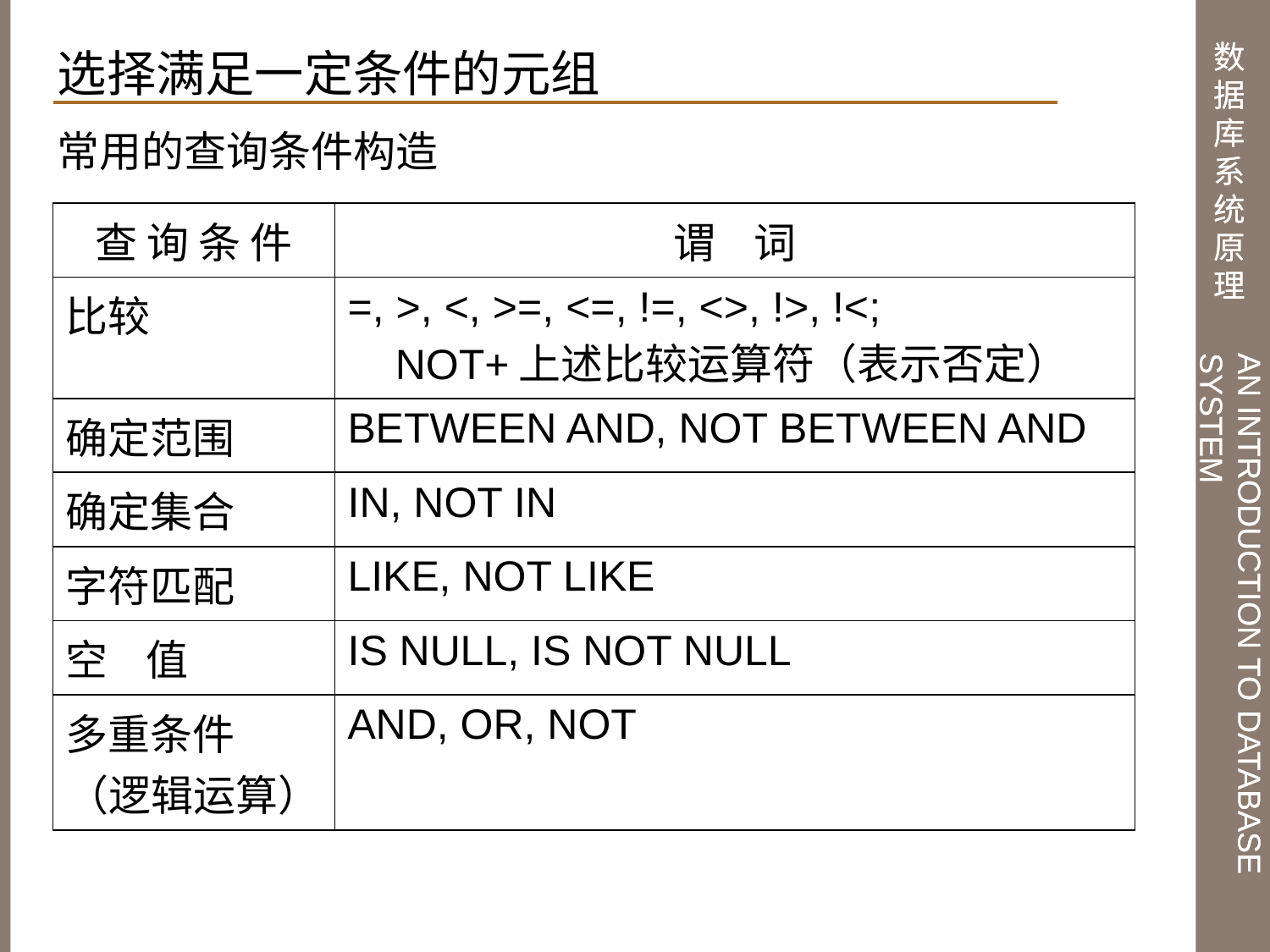

选择满足一定条件的元组
常用的查询条件构造
| 查 询 条 件 | 谓 词 |
| --- | --- |
| 比较 | =, >, <, >=, <=, !=, <>, !>, !<; NOT+上述比较运算符（表示否定） |
| 确定范围 | BETWEEN AND, NOT BETWEEN AND |
| 确定集合 | IN, NOT IN |
| 字符匹配 | LIKE, NOT LIKE |
| 空 值 | IS NULL, IS NOT NULL |
| 多重条件 （逻辑运算） | AND, OR, NOT |